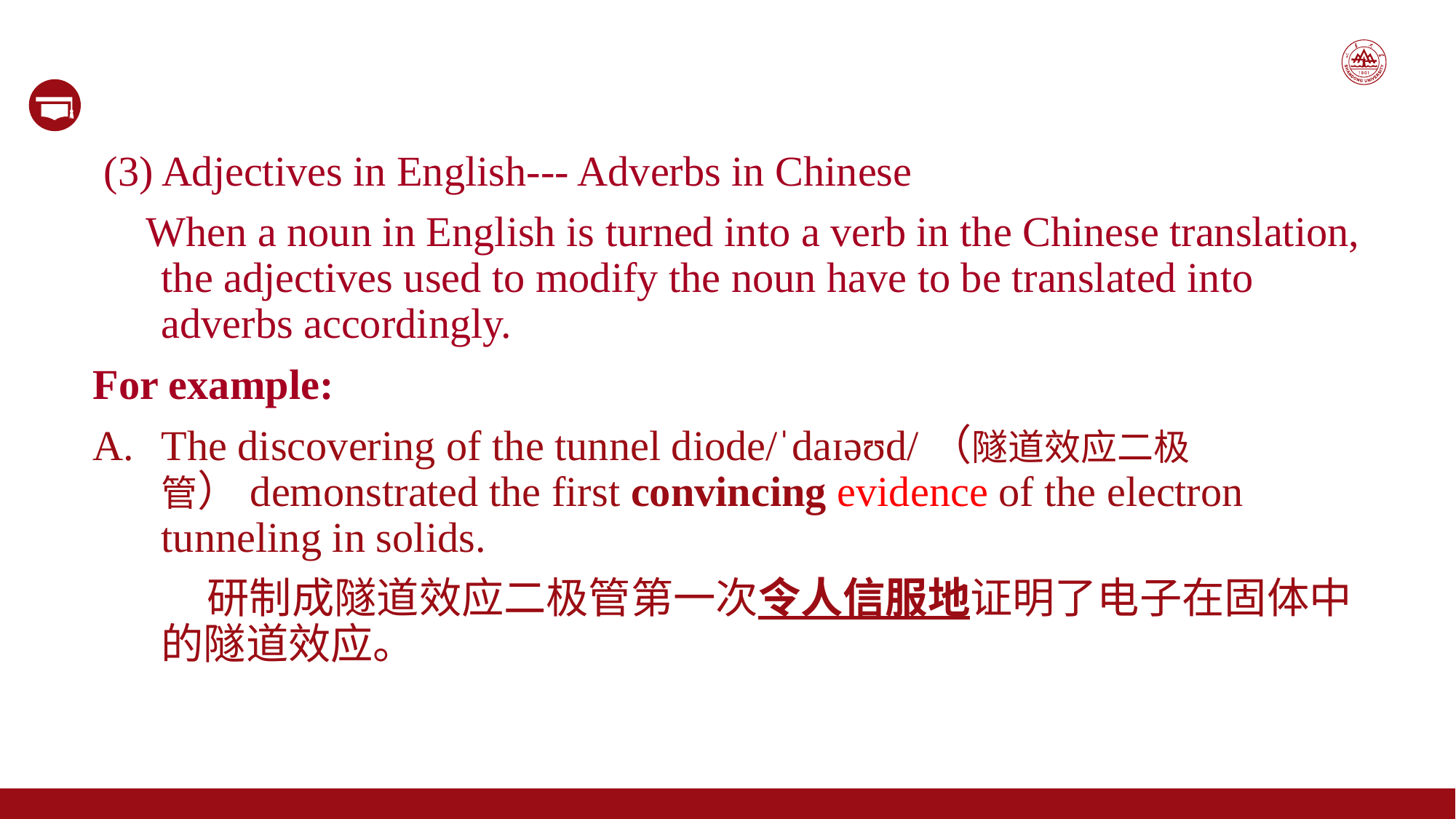

(3) Adjectives in English--- Adverbs in Chinese
     When a noun in English is turned into a verb in the Chinese translation, the adjectives used to modify the noun have to be translated into adverbs accordingly.
For example:
The discovering of the tunnel diode/ˈdaɪəʊd/（隧道效应二极管）demonstrated the first convincing evidence of the electron tunneling in solids.
           研制成隧道效应二极管第一次令人信服地证明了电子在固体中的隧道效应。